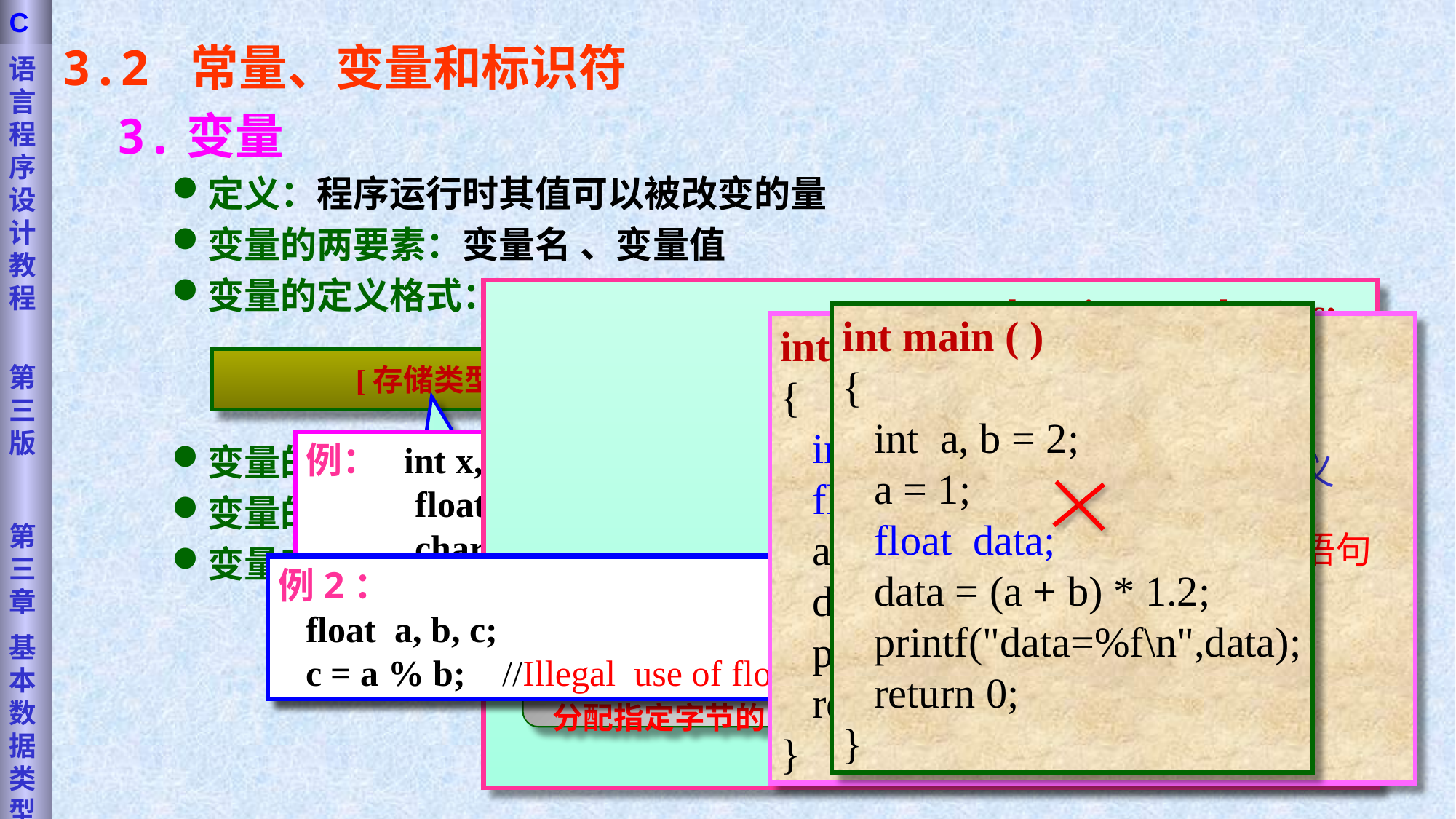

语言程序设计教程
第三版

第三章
基本数据类型
C
3.2 常量、变量和标识符
3.变量
定义：程序运行时其值可以被改变的量
变量的两要素：变量名 、变量值
变量的定义格式：

变量的初始化：定义时赋初始值
变量的使用：先定义，后赋值
变量定义位置：一般放在函数开头

short int  a=1, b=-3, c;
…...

1

-3

××

…...

地址

a
2字节
地址

b
2字节
地址

c
2字节
编译程序根据变量定义为其
分配指定字节的内存单元
随机数
内存

int main ( )
{
   int  a, b = 2;
   a = 1;
   float  data;
   data = (a + b) * 1.2;
   printf("data=%f\n",data);
   return 0;
}

int main ( )
{
   int  a, b = 2;
   float  data;
   a = 1;
   data = (a + b) * 1.2;
   printf ("data=%f\n", data);
   return 0;
}
变量定义

可执行语句

[存储类型]    数据类型   变量名1[，变量名2，…，变量名n]；
例：  int x,  y, z;
float  radius,  length,  area;
char ch;
变量占用内存
空间的方式
决定分配字节数
和数的表示范围
合法标识符
例:
     int     a = 2, b, c = 4;
     float  data = 3.67;
     char   ch = 'A';
     int     x = 1, y = 1, z = 1;
     int     x = y = z = 1;
例1：
    int   student;
    stadent = 19;  //Undefined symbol ‘statent’ in function main
例2：
   float  a, b, c;
   c = a % b;    //Illegal  use of floating point  in function main
8